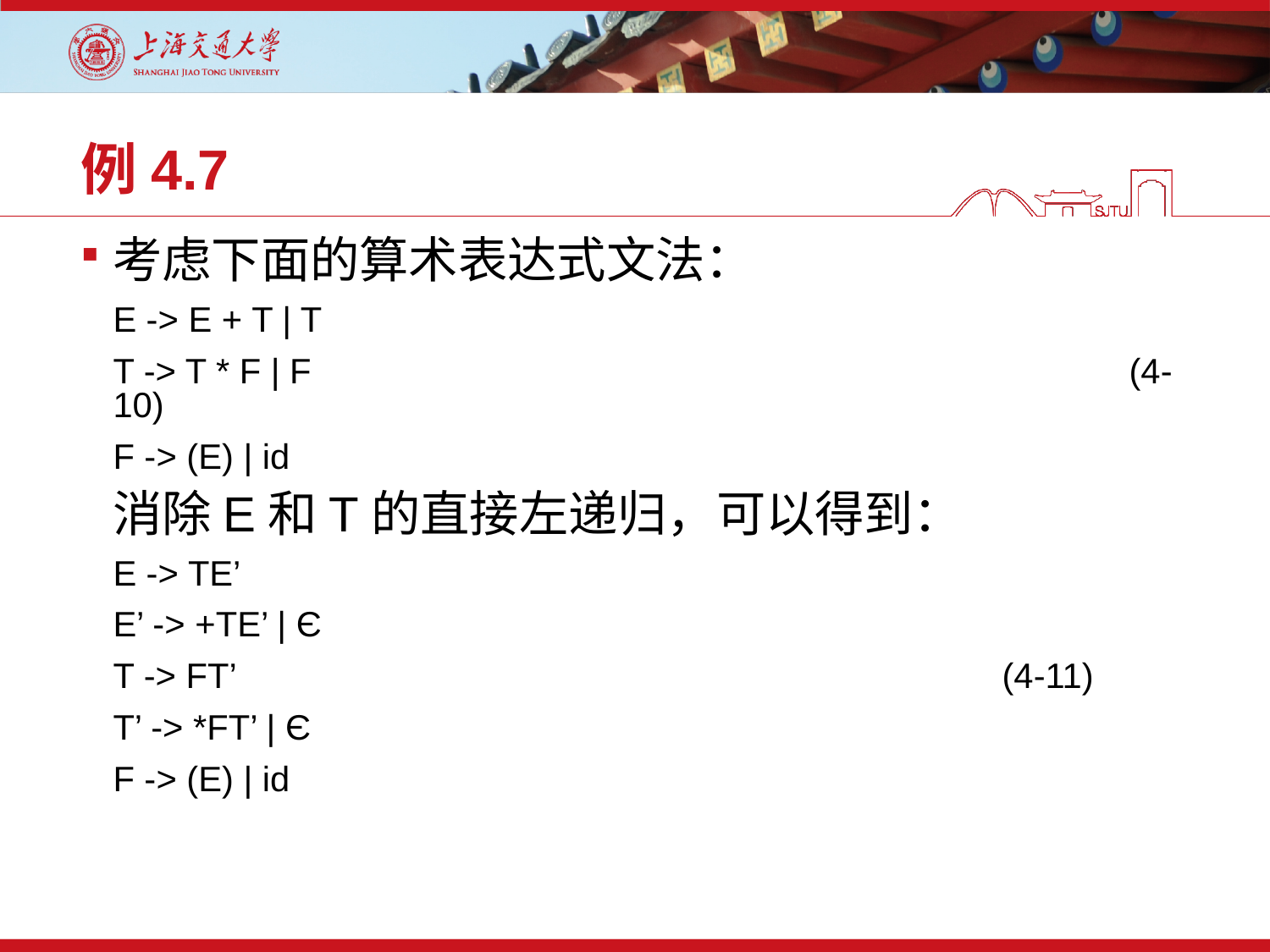

# 例4.7
考虑下面的算术表达式文法：
	E -> E + T | T
	T -> T * F | F 							(4-10)
	F -> (E) | id
	消除E和T的直接左递归，可以得到：
	E -> TE’
	E’ -> +TE’ | Є
	T -> FT’							(4-11)
	T’ -> *FT’ | Є
	F -> (E) | id